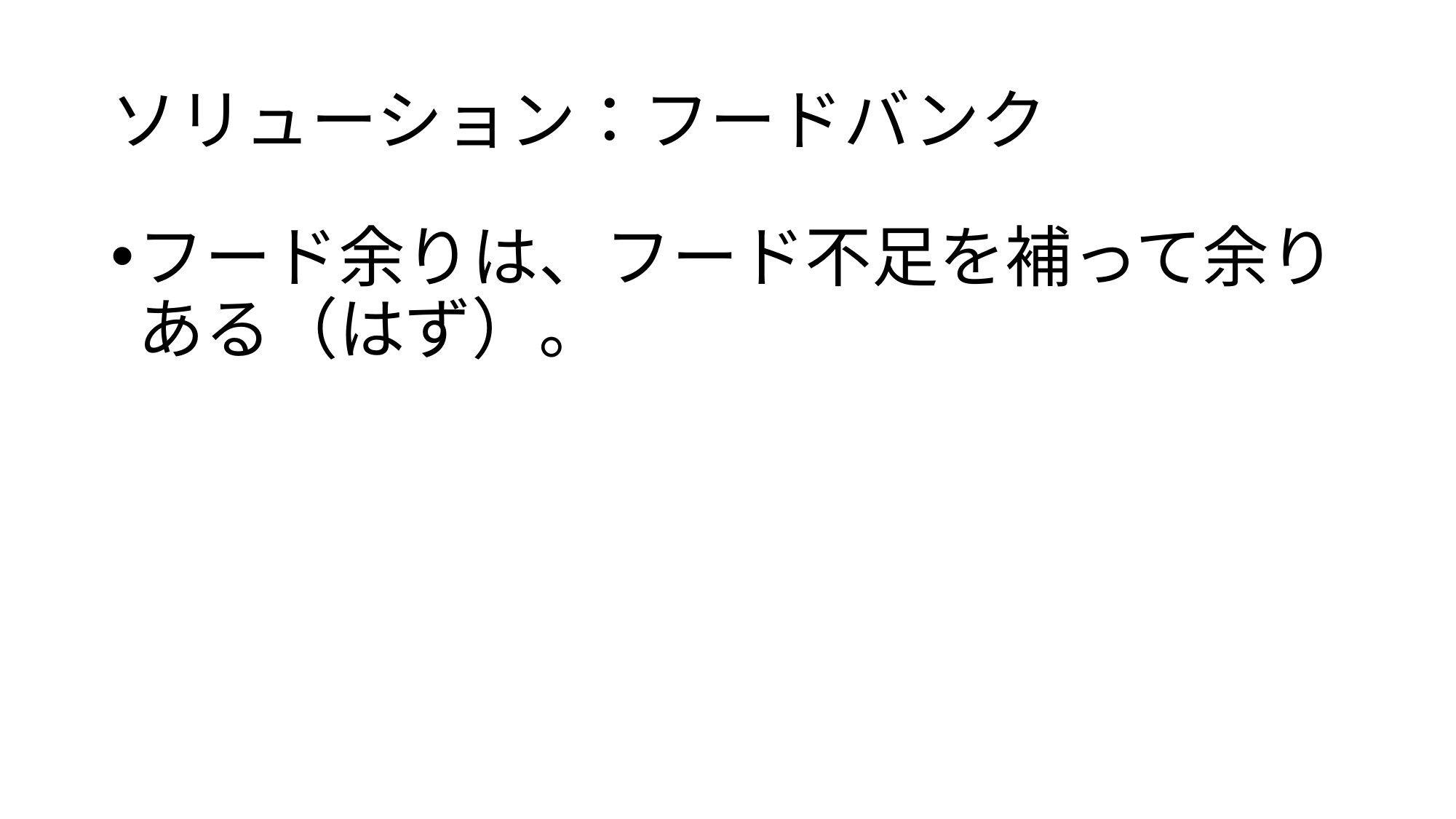

# ソリューション：フードバンク
フード余りは、フード不足を補って余りある（はず）。